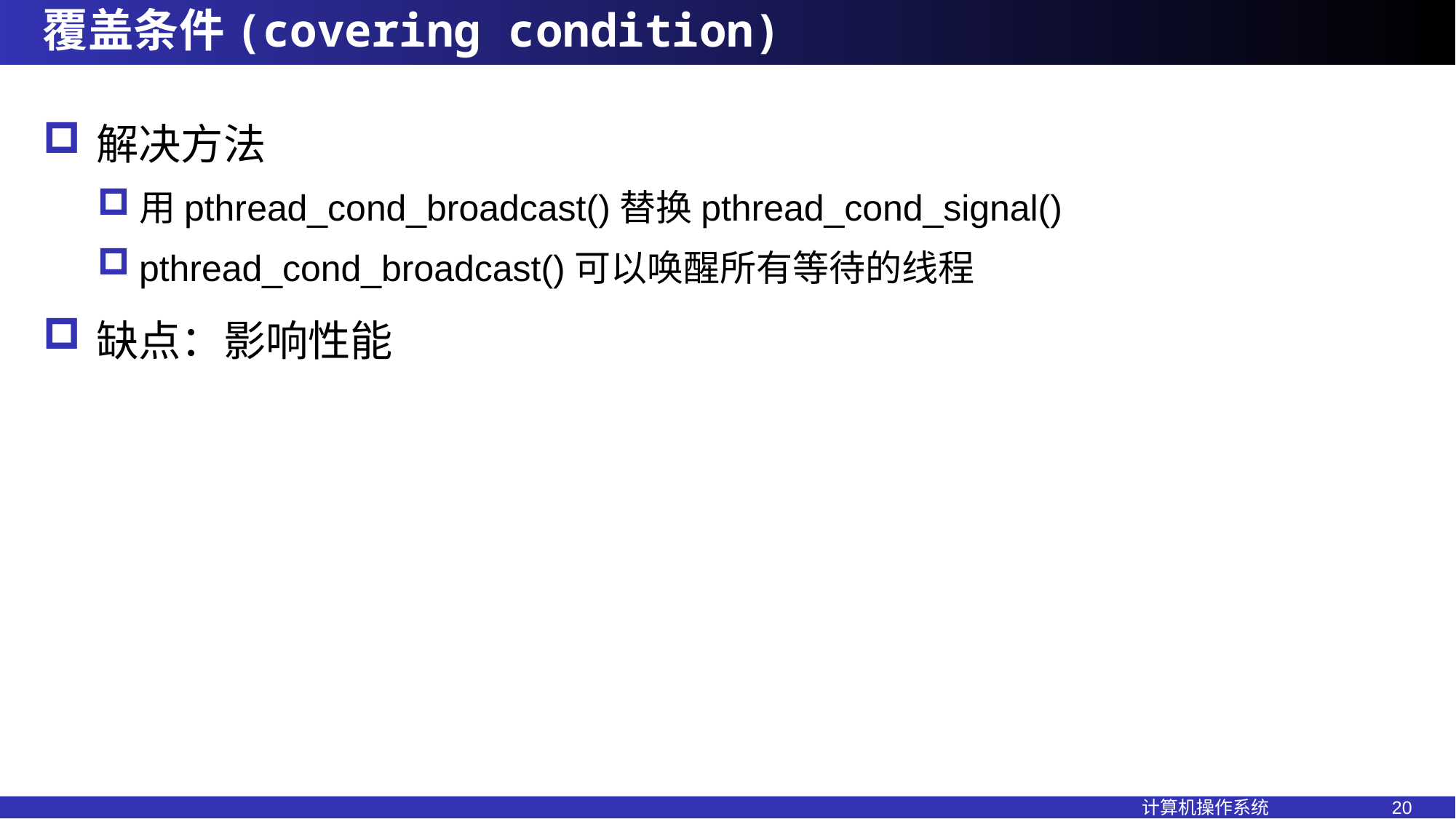

# 覆盖条件(covering condition)
解决方法
用pthread_cond_broadcast()替换pthread_cond_signal()
pthread_cond_broadcast()可以唤醒所有等待的线程
缺点：影响性能
计算机操作系统                     20